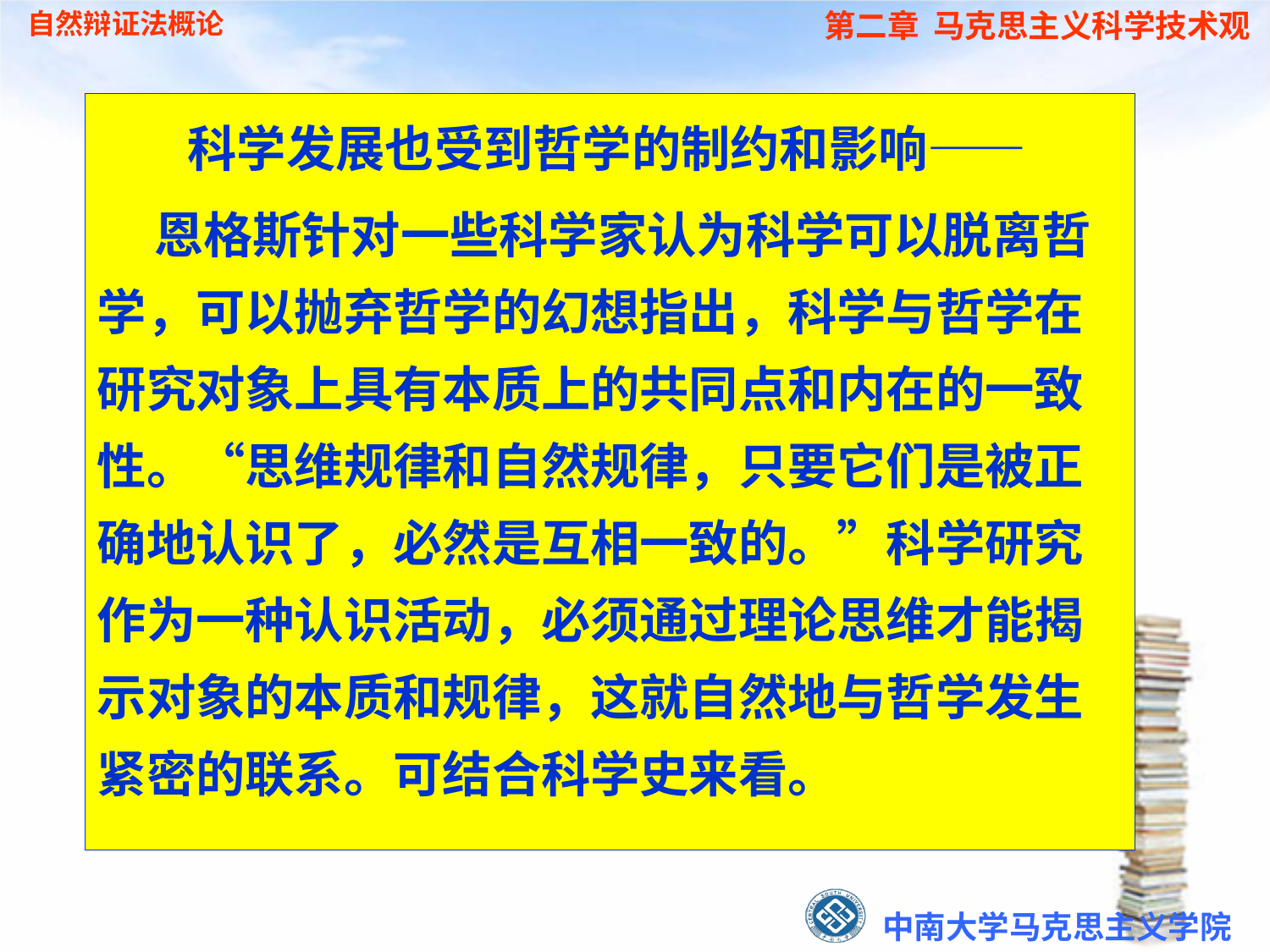

科学发展也受到哲学的制约和影响——
    恩格斯针对一些科学家认为科学可以脱离哲学，可以抛弃哲学的幻想指出，科学与哲学在研究对象上具有本质上的共同点和内在的一致性。“思维规律和自然规律，只要它们是被正确地认识了，必然是互相一致的。”科学研究作为一种认识活动，必须通过理论思维才能揭示对象的本质和规律，这就自然地与哲学发生紧密的联系。可结合科学史来看。